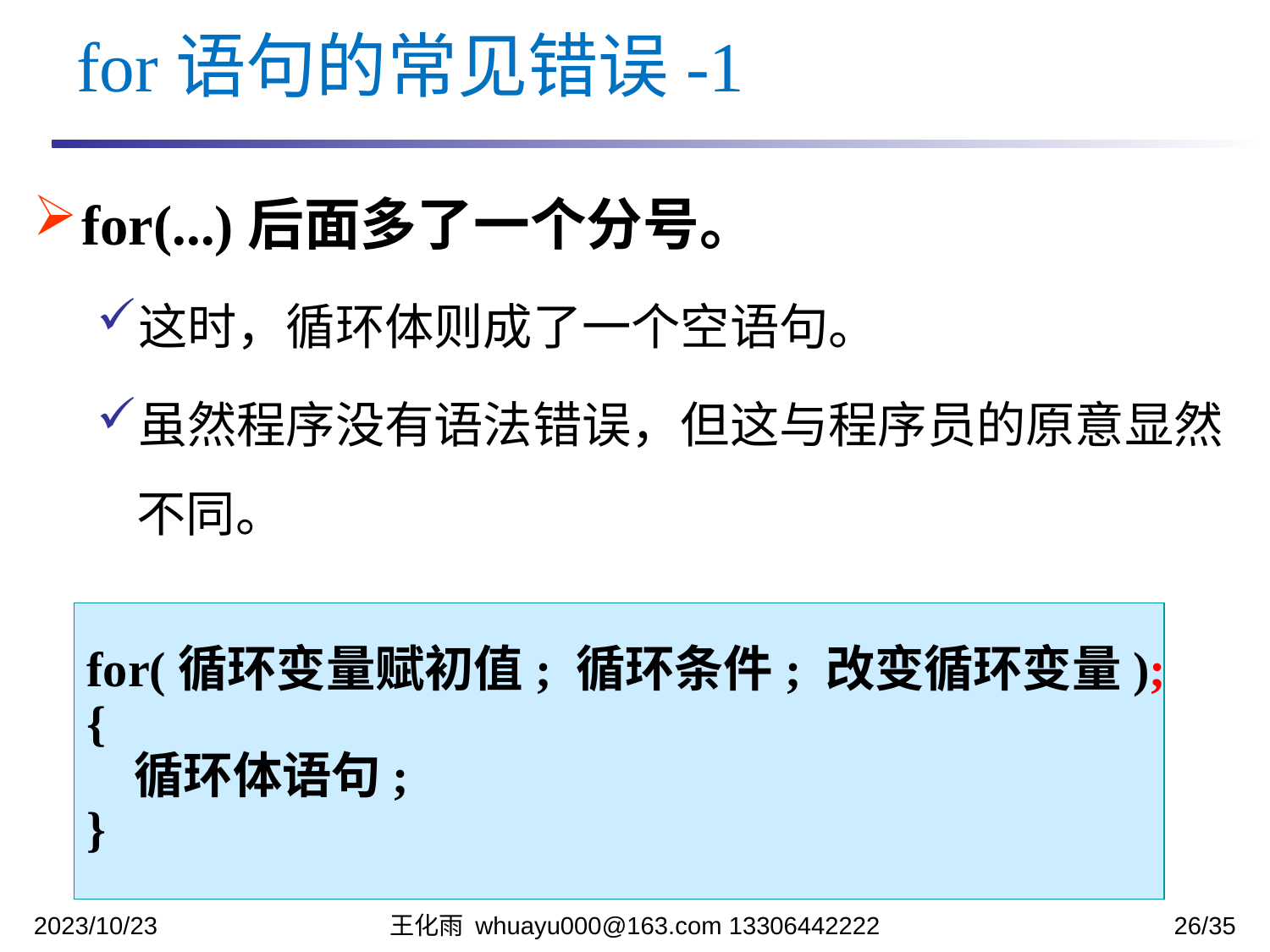

for语句的常见错误-1
for(...)后面多了一个分号。
这时，循环体则成了一个空语句。
虽然程序没有语法错误，但这与程序员的原意显然不同。
for(循环变量赋初值; 循环条件; 改变循环变量);
{
	循环体语句;
}
2023/10/23
王化雨 whuayu000@163.com 13306442222
26/35